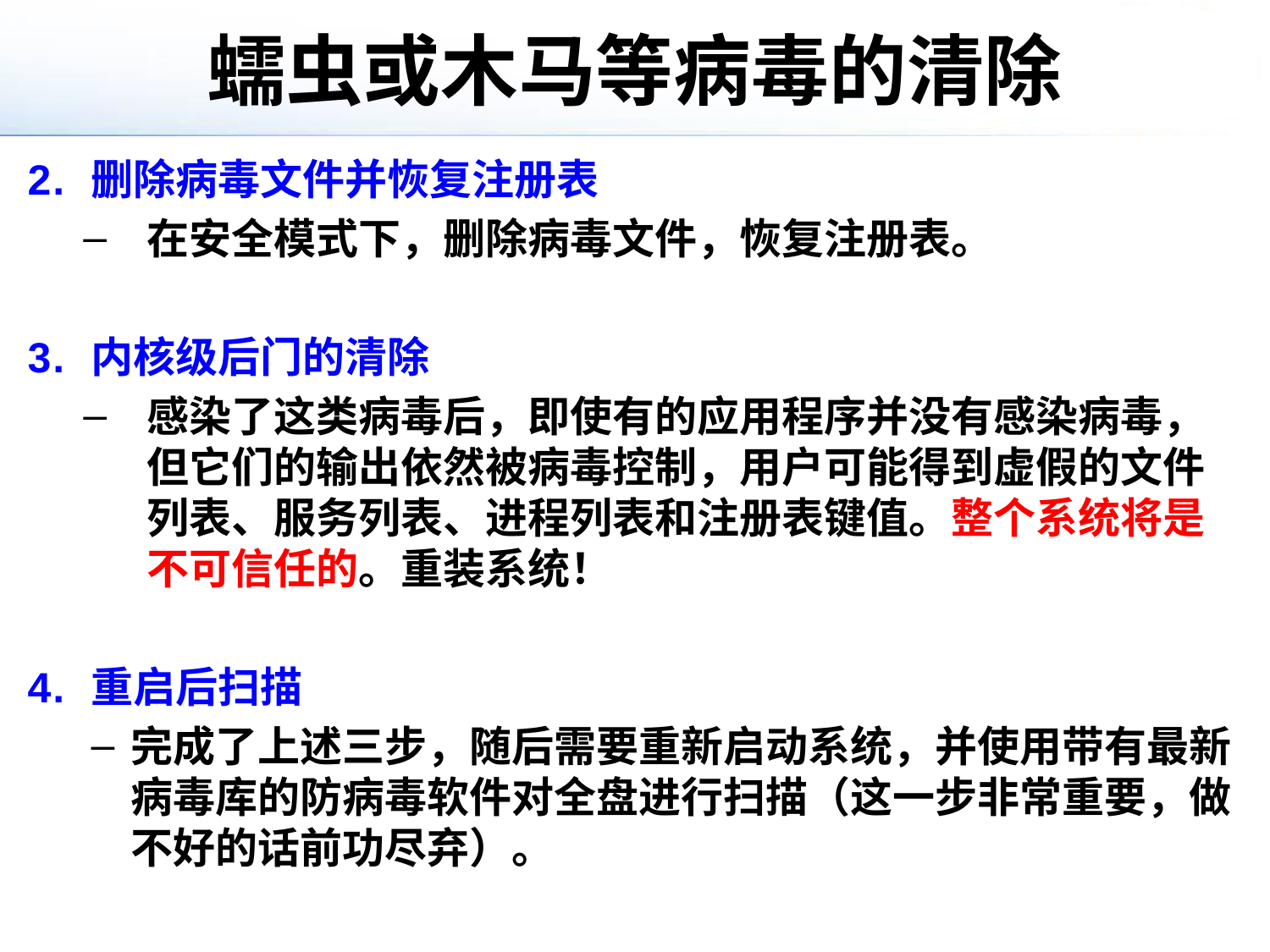

# 蠕虫或木马等病毒的清除
删除病毒文件并恢复注册表
在安全模式下，删除病毒文件，恢复注册表。

内核级后门的清除
感染了这类病毒后，即使有的应用程序并没有感染病毒，但它们的输出依然被病毒控制，用户可能得到虚假的文件列表、服务列表、进程列表和注册表键值。整个系统将是不可信任的。重装系统！

重启后扫描
完成了上述三步，随后需要重新启动系统，并使用带有最新病毒库的防病毒软件对全盘进行扫描（这一步非常重要，做不好的话前功尽弃）。